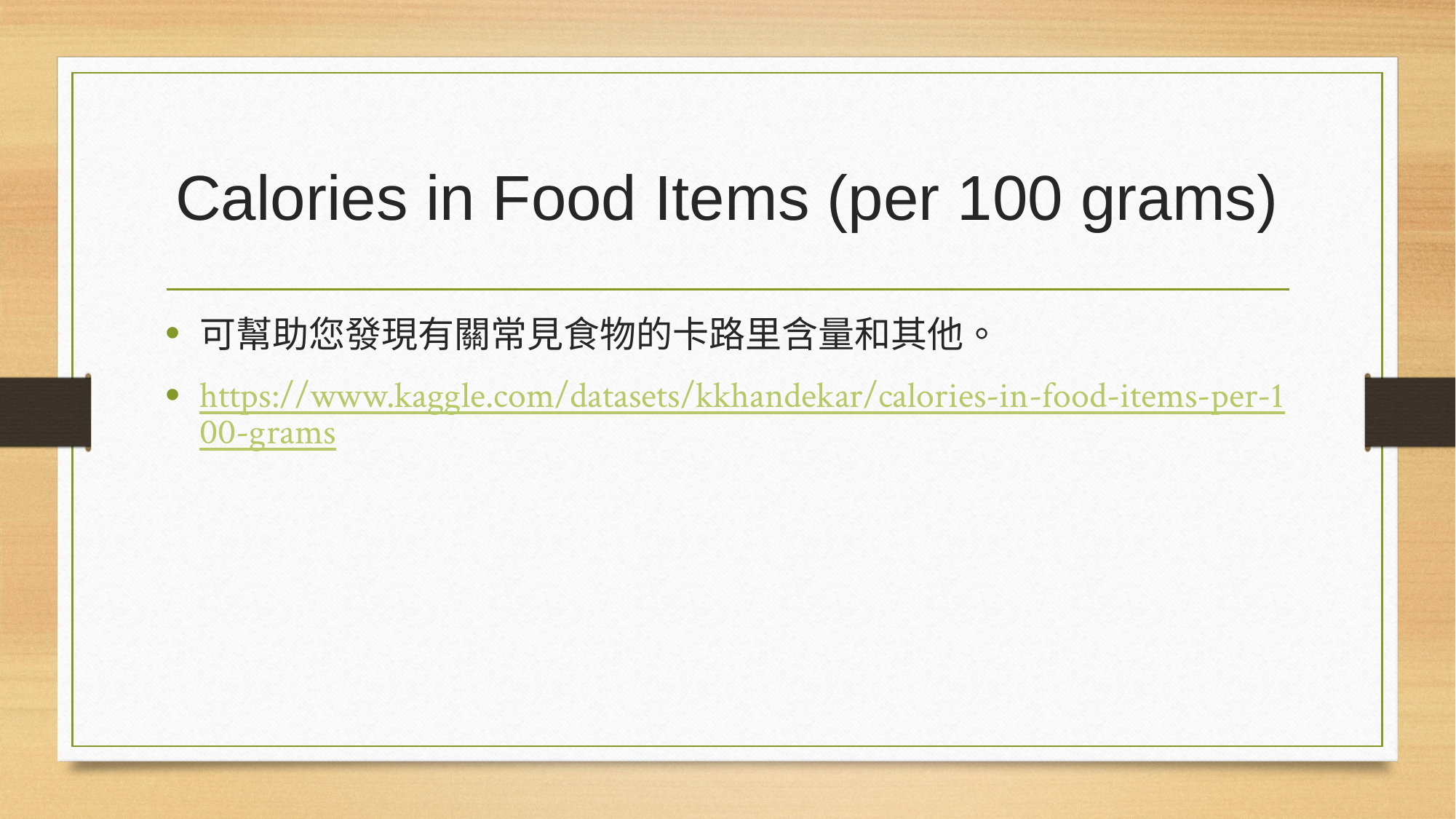

# Calories in Food Items (per 100 grams)
可幫助您發現有關常見食物的卡路里含量和其他。
https://www.kaggle.com/datasets/kkhandekar/calories-in-food-items-per-100-grams